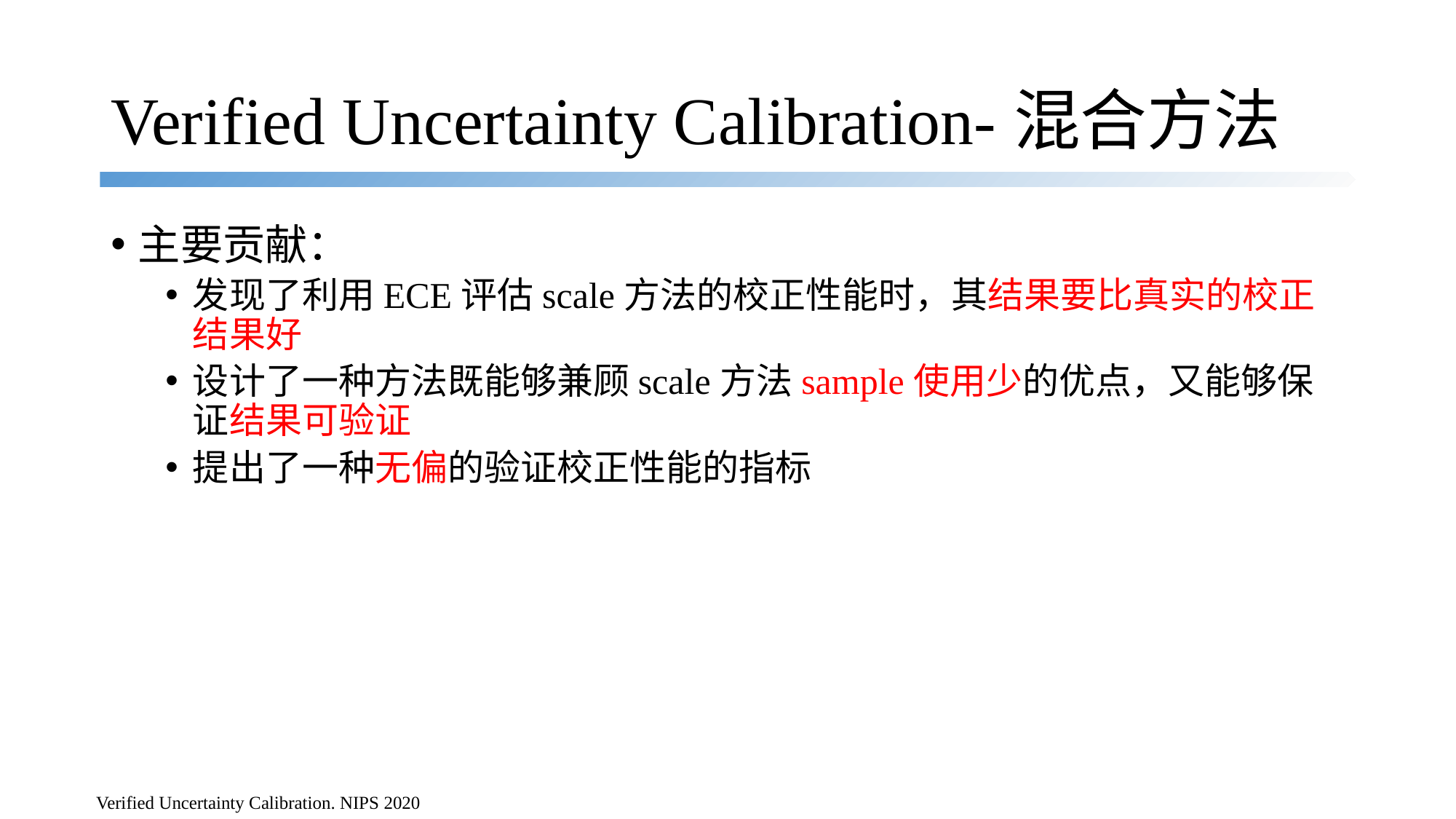

# Verified Uncertainty Calibration-混合方法

主要贡献：
发现了利用ECE评估scale方法的校正性能时，其结果要比真实的校正结果好
设计了一种方法既能够兼顾scale方法sample使用少的优点，又能够保证结果可验证
提出了一种无偏的验证校正性能的指标

Verified Uncertainty Calibration. NIPS 2020